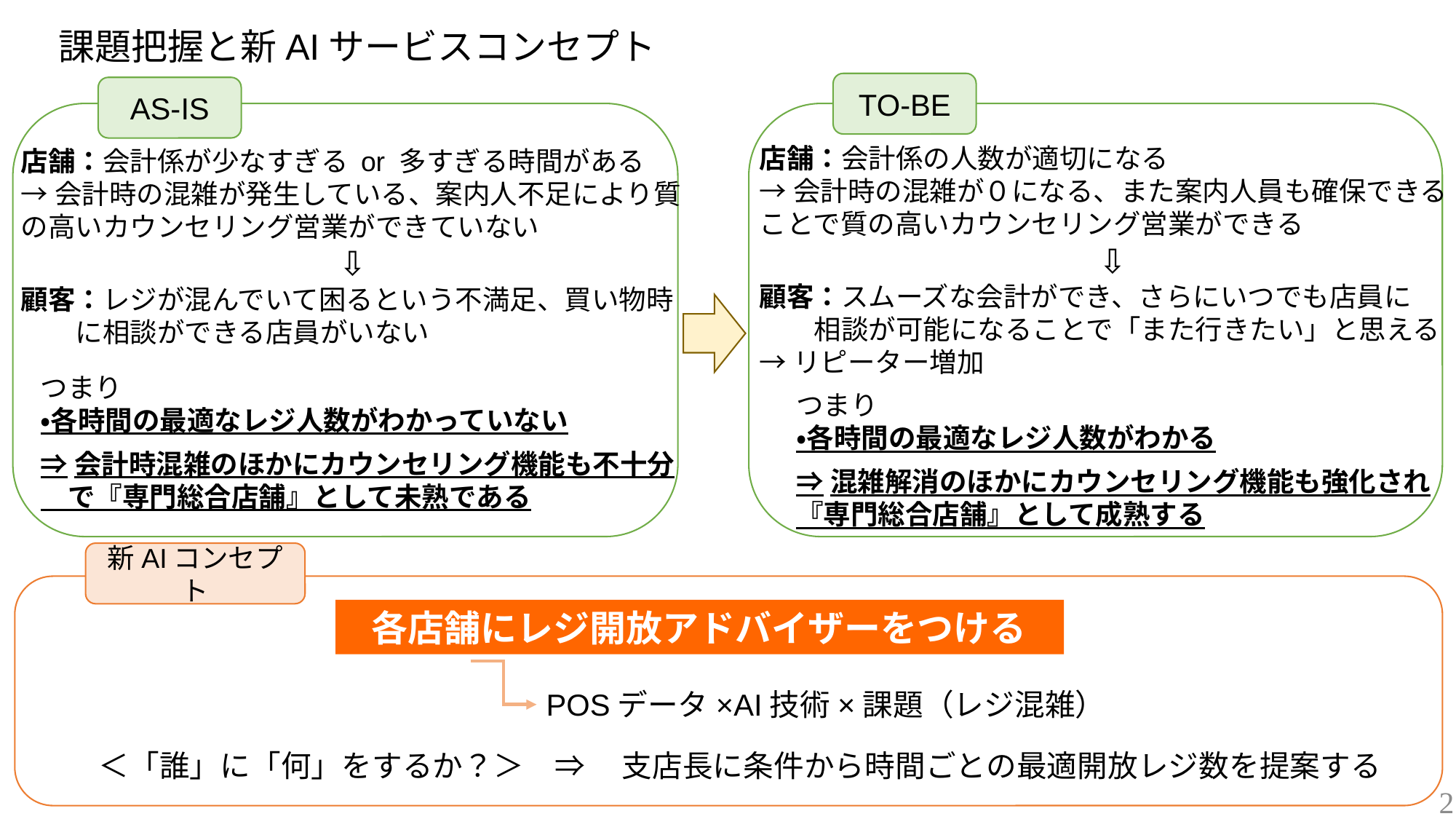

課題把握と新AIサービスコンセプト
TO-BE
AS-IS

店舗：会計係の人数が適切になる
→会計時の混雑が０になる、また案内人員も確保できることで質の高いカウンセリング営業ができる
⇩
顧客：スムーズな会計ができ、さらにいつでも店員に
　　相談が可能になることで「また行きたい」と思える
→リピーター増加
店舗：会計係が少なすぎる or 多すぎる時間がある
→会計時の混雑が発生している、案内人不足により質の高いカウンセリング営業ができていない
⇩
顧客：レジが混んでいて困るという不満足、買い物時
　　に相談ができる店員がいない

つまり
・各時間の最適なレジ人数がわかっていない

⇒会計時混雑のほかにカウンセリング機能も不十分
　で『専門総合店舗』として未熟である

つまり
・各時間の最適なレジ人数がわかる

⇒混雑解消のほかにカウンセリング機能も強化され
『専門総合店舗』として成熟する
新AIコンセプト

  各店舗にレジ開放アドバイザーをつける
POSデータ×AI技術×課題（レジ混雑）
＜「誰」に「何」をするか？＞　⇒　 支店長に条件から時間ごとの最適開放レジ数を提案する
2